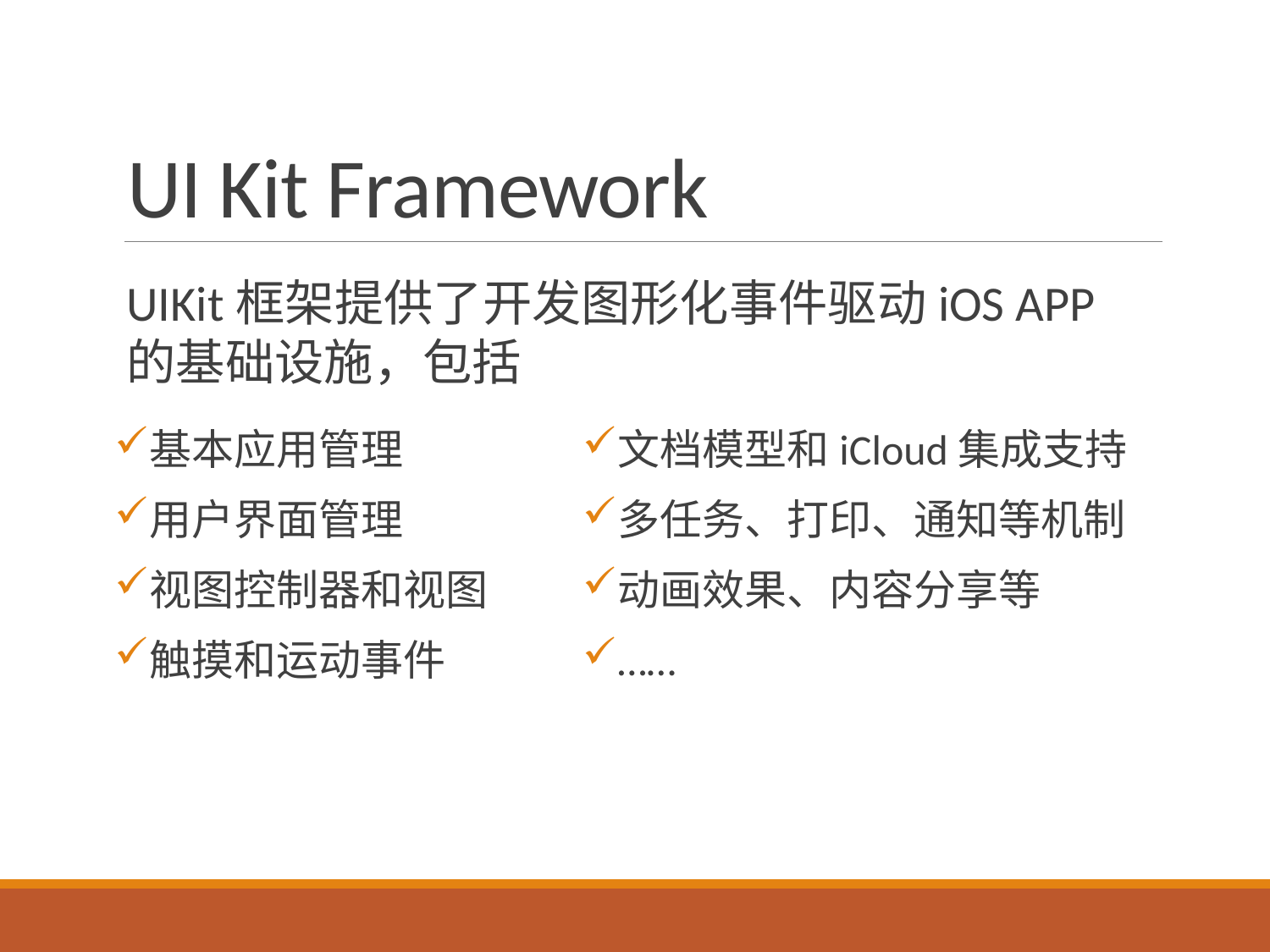

# UI Kit Framework
UIKit框架提供了开发图形化事件驱动iOS APP的基础设施，包括
基本应用管理
用户界面管理
视图控制器和视图
触摸和运动事件
文档模型和iCloud集成支持
多任务、打印、通知等机制
动画效果、内容分享等
……